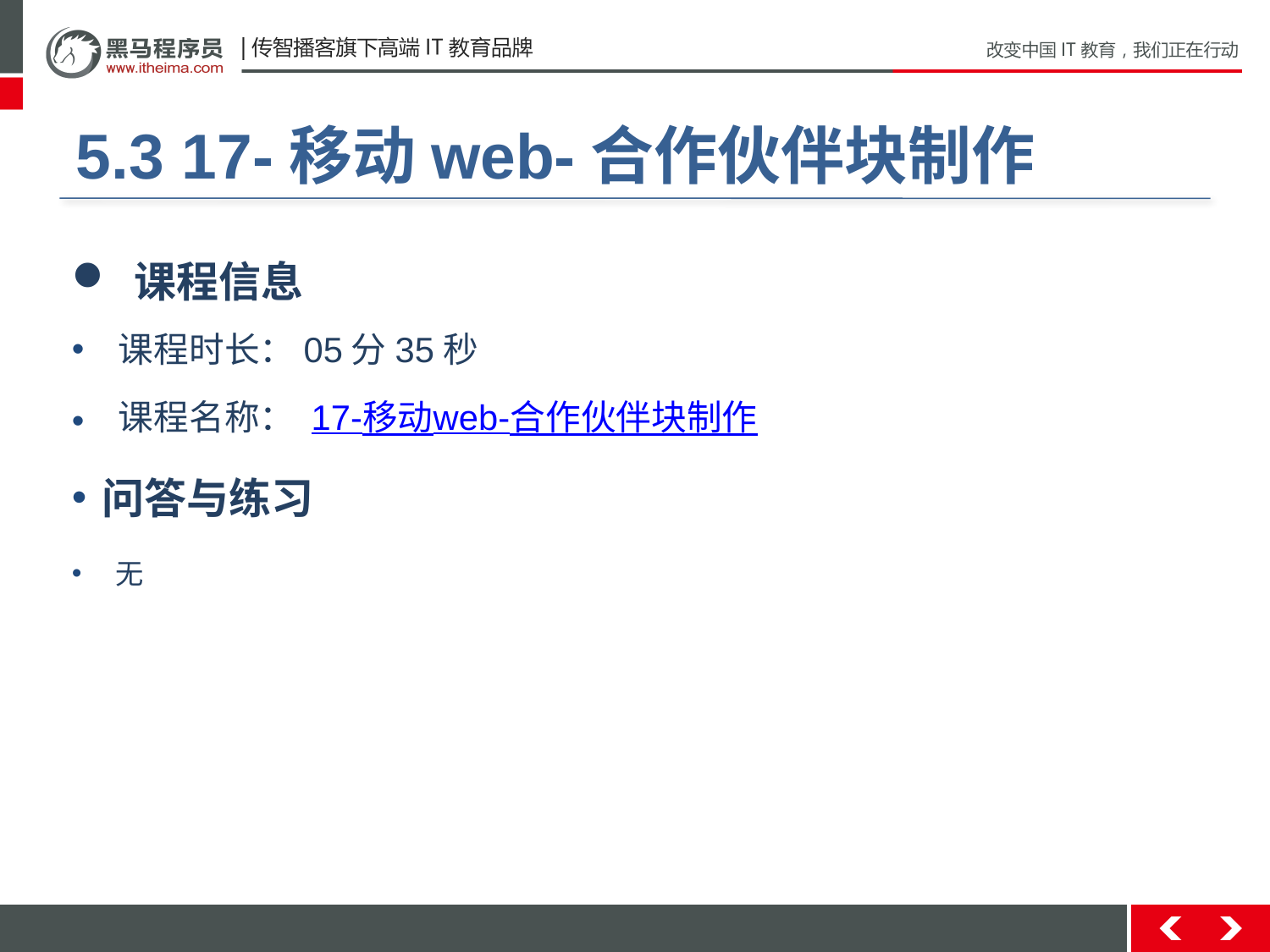

#
5.3 17-移动web-合作伙伴块制作
 课程信息
 课程时长：05分35秒
 课程名称： 17-移动web-合作伙伴块制作
问答与练习
 无